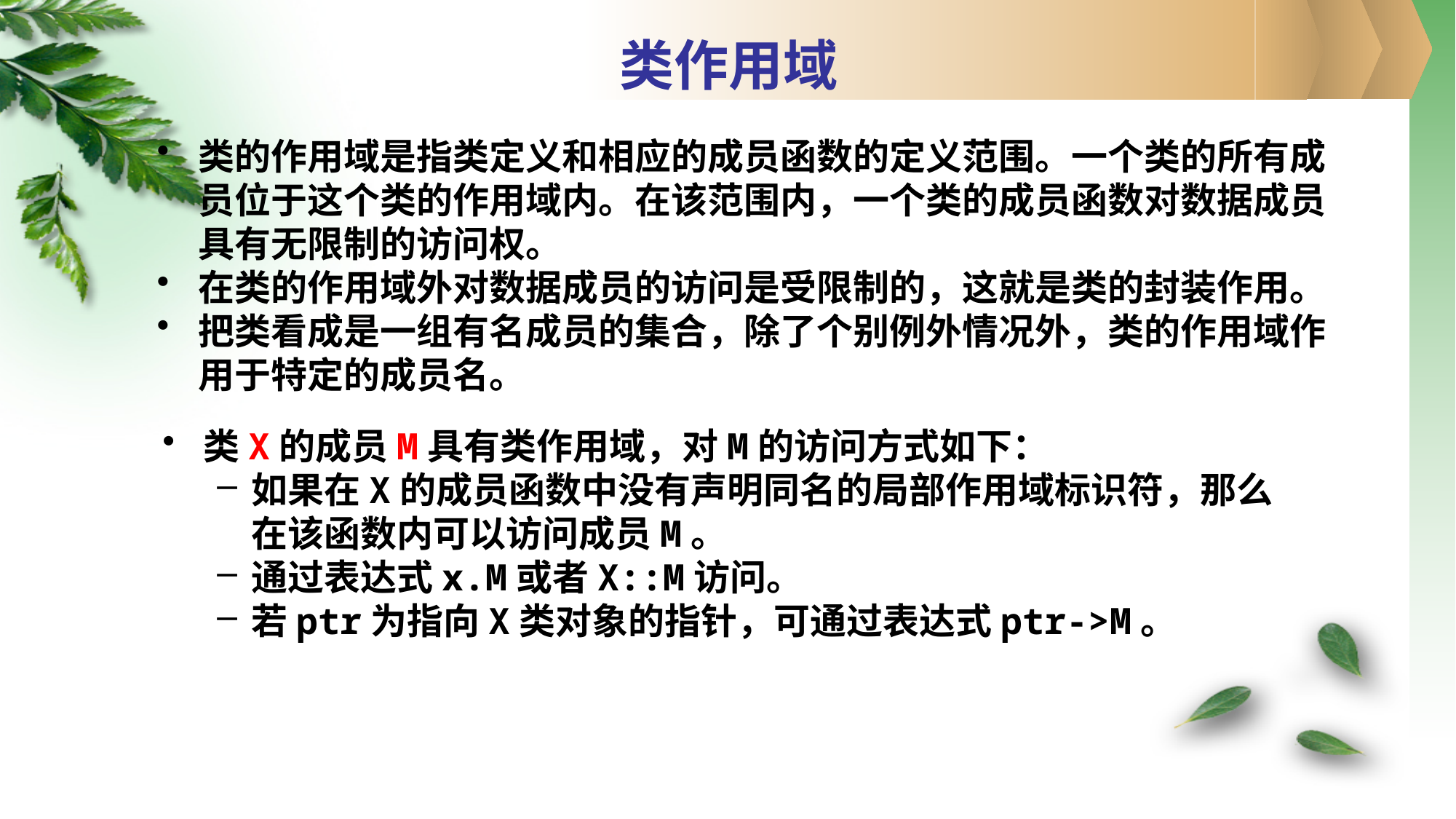

类作用域
类的作用域是指类定义和相应的成员函数的定义范围。一个类的所有成员位于这个类的作用域内。在该范围内，一个类的成员函数对数据成员具有无限制的访问权。
在类的作用域外对数据成员的访问是受限制的，这就是类的封装作用。
把类看成是一组有名成员的集合，除了个别例外情况外，类的作用域作用于特定的成员名。
类X的成员M具有类作用域，对M的访问方式如下：
如果在X的成员函数中没有声明同名的局部作用域标识符，那么在该函数内可以访问成员M。
通过表达式x.M或者X::M访问。
若ptr为指向X类对象的指针，可通过表达式ptr->M。